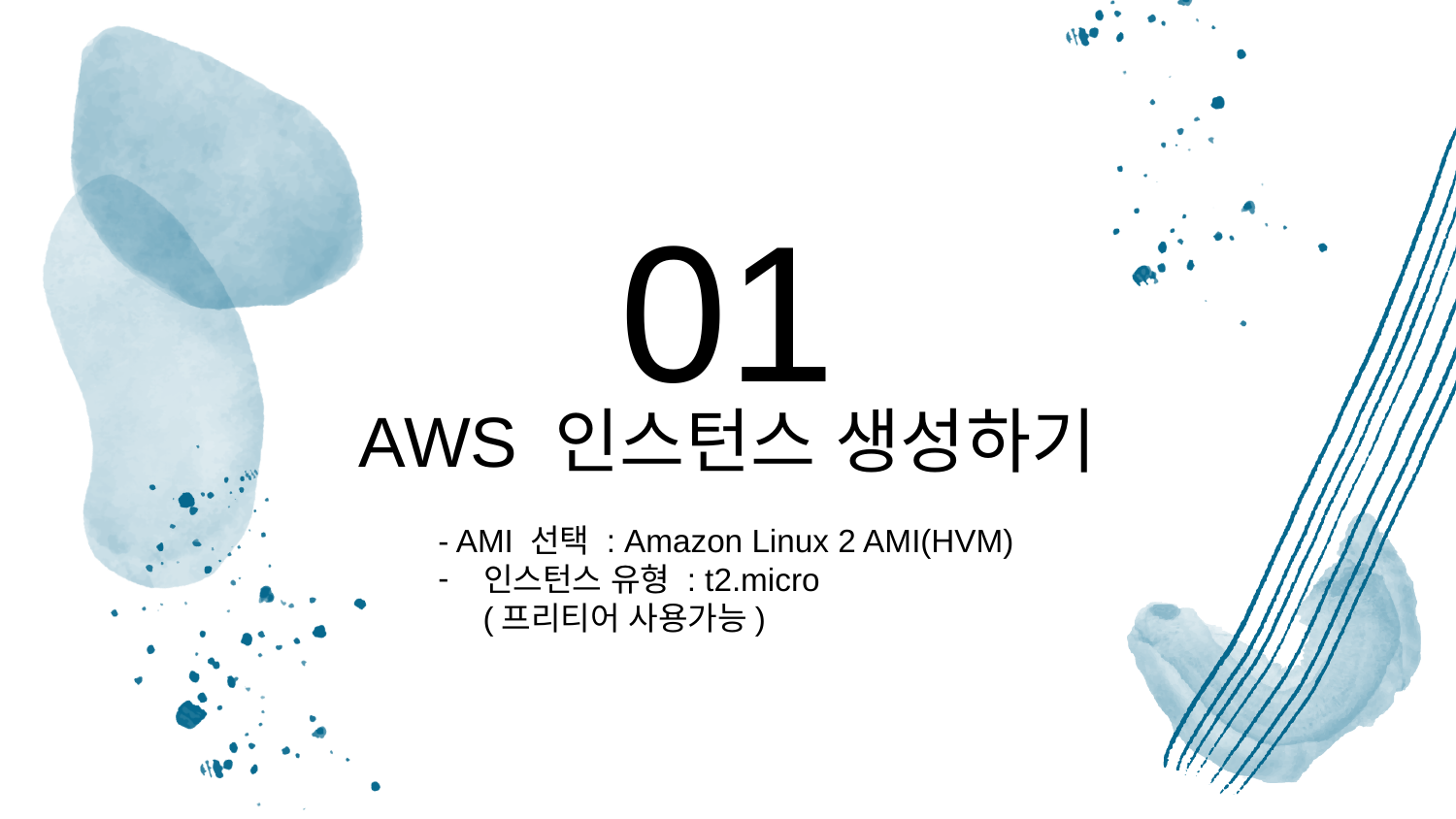

01
# AWS 인스턴스 생성하기
- AMI 선택 : Amazon Linux 2 AMI(HVM)
인스턴스 유형 : t2.micro
     (프리티어 사용가능)